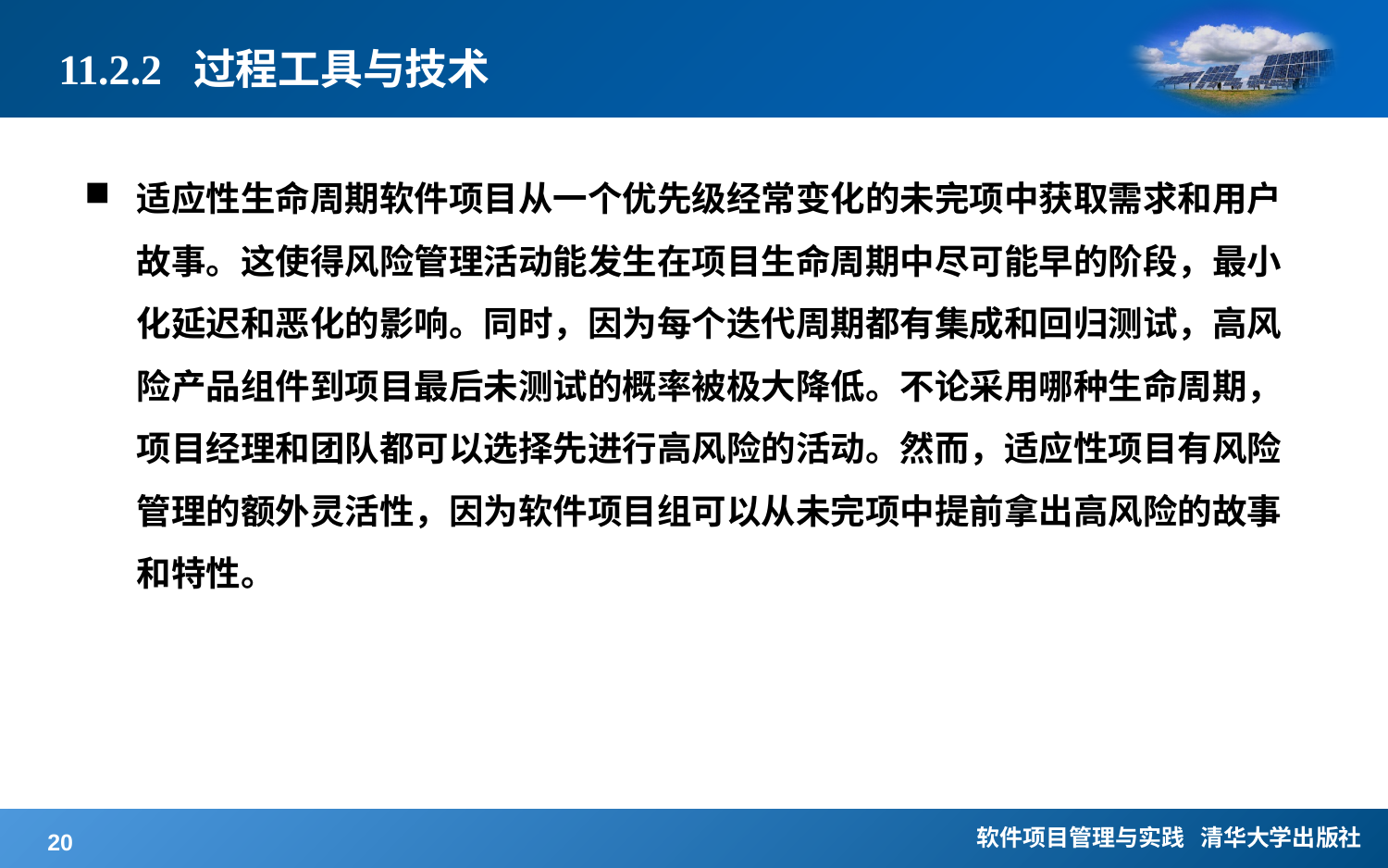

# 11.2.2  过程工具与技术
适应性生命周期软件项目从一个优先级经常变化的未完项中获取需求和用户故事。这使得风险管理活动能发生在项目生命周期中尽可能早的阶段，最小化延迟和恶化的影响。同时，因为每个迭代周期都有集成和回归测试，高风险产品组件到项目最后未测试的概率被极大降低。不论采用哪种生命周期，项目经理和团队都可以选择先进行高风险的活动。然而，适应性项目有风险管理的额外灵活性，因为软件项目组可以从未完项中提前拿出高风险的故事和特性。